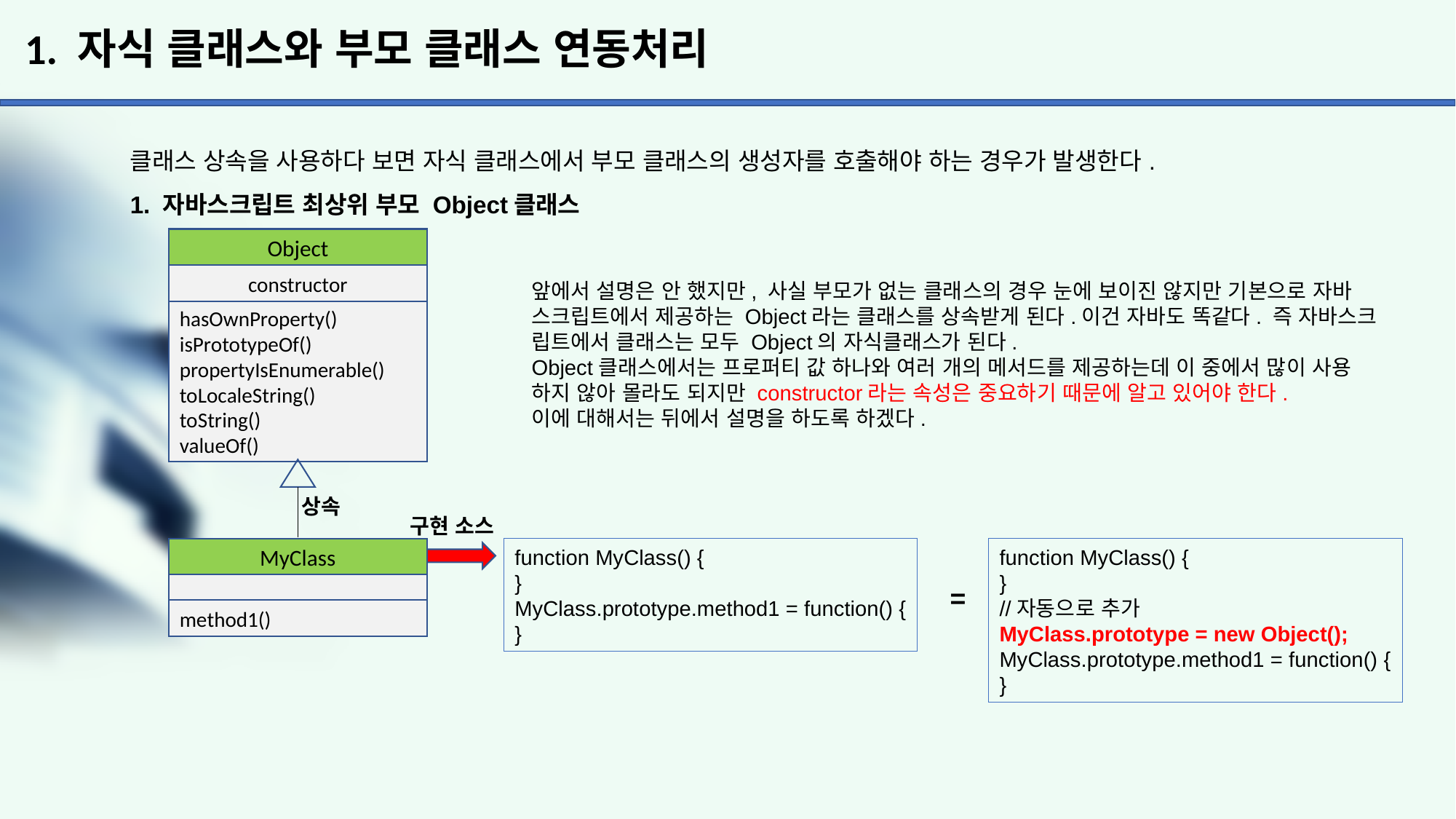

# 1. 자식 클래스와 부모 클래스 연동처리
클래스 상속을 사용하다 보면 자식 클래스에서 부모 클래스의 생성자를 호출해야 하는 경우가 발생한다.
1. 자바스크립트 최상위 부모 Object클래스

Object
constructor
앞에서 설명은 안 했지만, 사실 부모가 없는 클래스의 경우 눈에 보이진 않지만 기본으로 자바
스크립트에서 제공하는 Object라는 클래스를 상속받게 된다.이건 자바도 똑같다. 즉 자바스크
립트에서 클래스는 모두 Object의 자식클래스가 된다.
Object클래스에서는 프로퍼티 값 하나와 여러 개의 메서드를 제공하는데 이 중에서 많이 사용
하지 않아 몰라도 되지만 constructor라는 속성은 중요하기 때문에 알고 있어야 한다.
이에 대해서는 뒤에서 설명을 하도록 하겠다.
hasOwnProperty()
isPrototypeOf()
propertyIsEnumerable()
toLocaleString()
toString()
valueOf()

상속
구현 소스
MyClass
function MyClass() {
}
MyClass.prototype.method1 = function() {
}
function MyClass() {
}
//자동으로 추가
MyClass.prototype = new Object();
MyClass.prototype.method1 = function() {
}

=
method1()